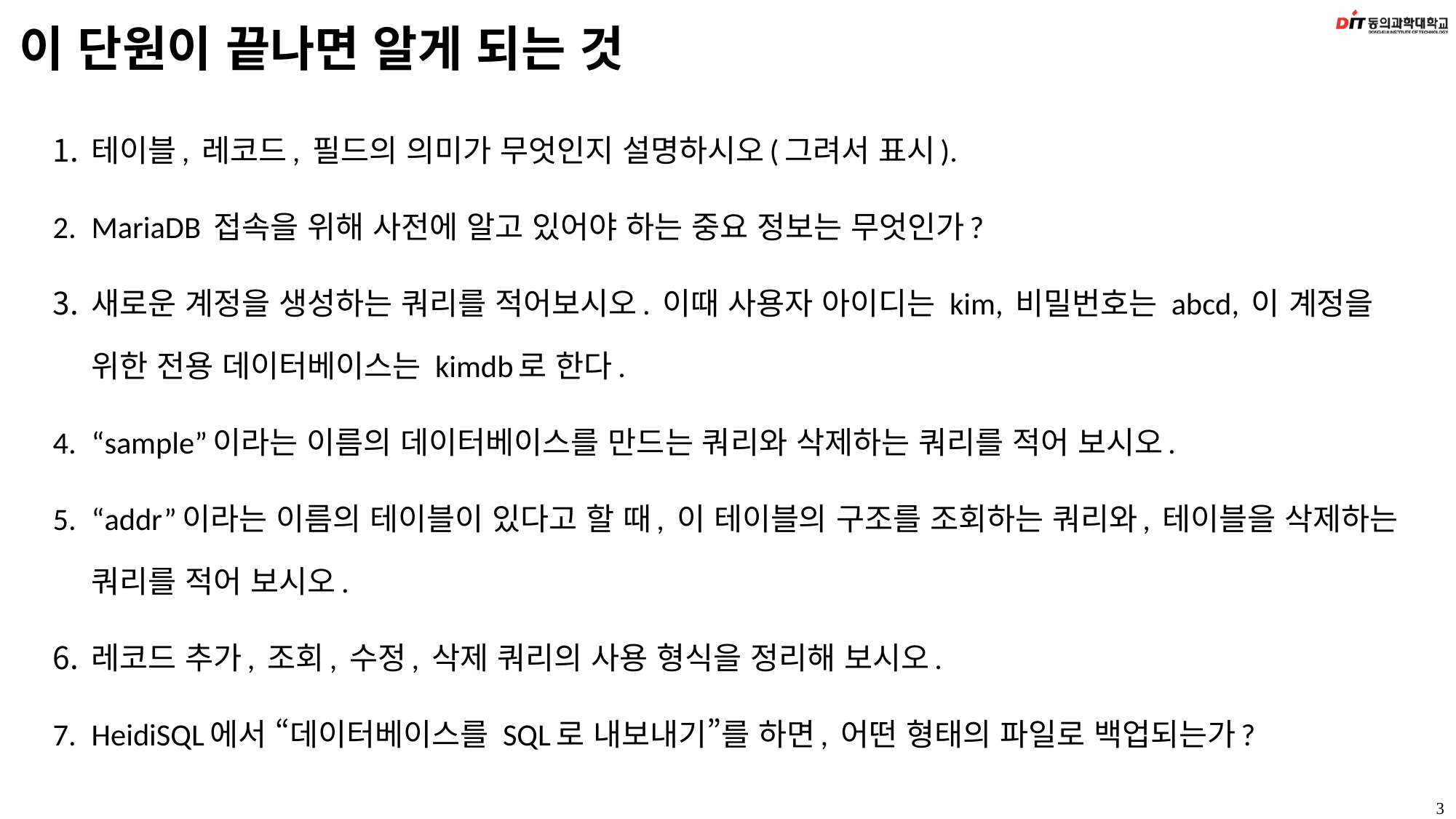

# 이 단원이 끝나면 알게 되는 것
테이블, 레코드, 필드의 의미가 무엇인지 설명하시오(그려서 표시).
MariaDB 접속을 위해 사전에 알고 있어야 하는 중요 정보는 무엇인가?
새로운 계정을 생성하는 쿼리를 적어보시오. 이때 사용자 아이디는 kim, 비밀번호는 abcd, 이 계정을 위한 전용 데이터베이스는 kimdb로 한다.
“sample”이라는 이름의 데이터베이스를 만드는 쿼리와 삭제하는 쿼리를 적어 보시오.
“addr”이라는 이름의 테이블이 있다고 할 때, 이 테이블의 구조를 조회하는 쿼리와, 테이블을 삭제하는 쿼리를 적어 보시오.
레코드 추가, 조회, 수정, 삭제 쿼리의 사용 형식을 정리해 보시오.
HeidiSQL에서 “데이터베이스를 SQL로 내보내기”를 하면, 어떤 형태의 파일로 백업되는가?
3